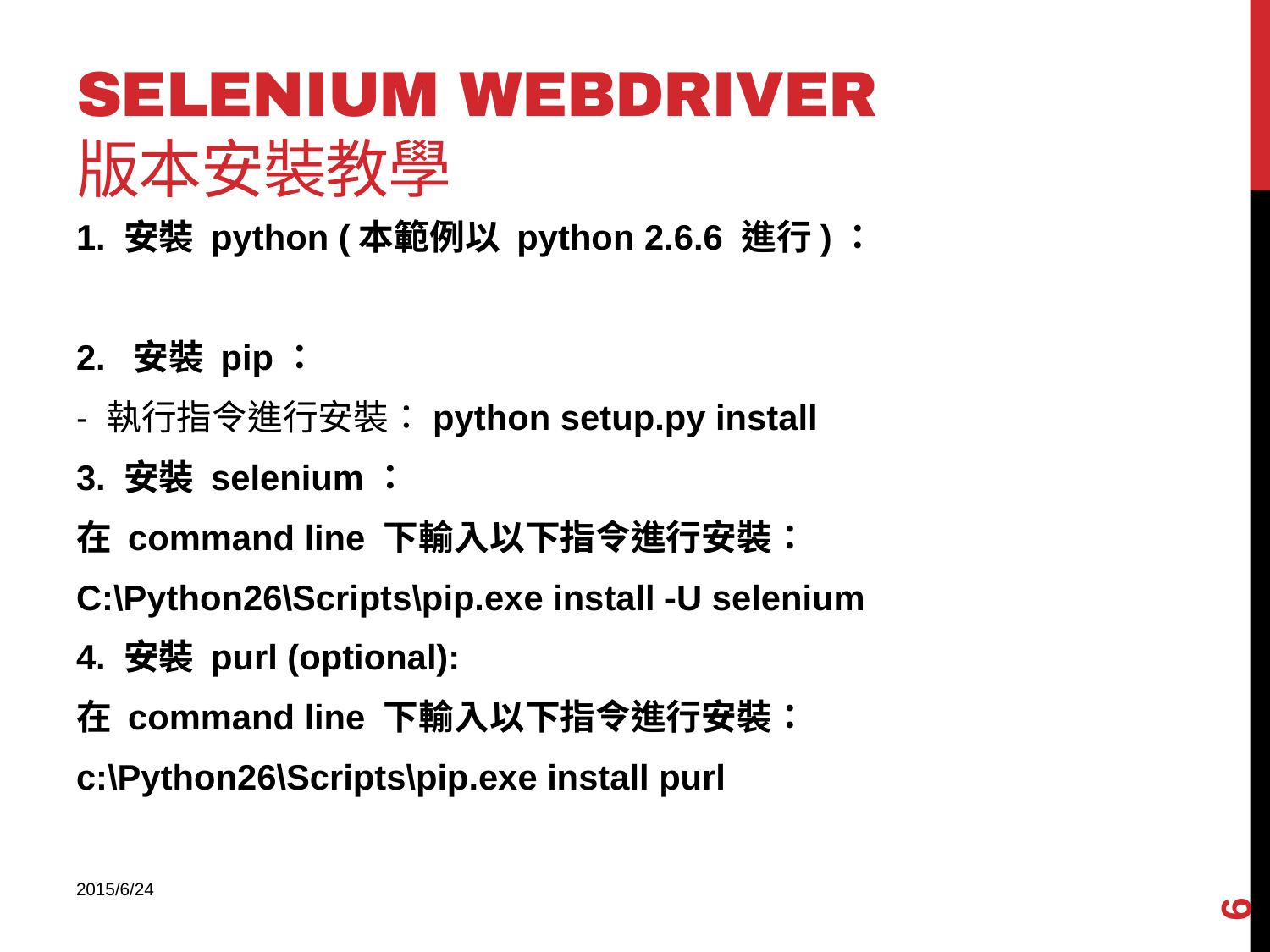

# Selenium WebDriver版本安裝教學
1. 安裝 python (本範例以 python 2.6.6 進行)：

2.  安裝 pip：
- 執行指令進行安裝：python setup.py install
3. 安裝 selenium：
在 command line 下輸入以下指令進行安裝：
C:\Python26\Scripts\pip.exe install -U selenium
4. 安裝 purl (optional):
在 command line 下輸入以下指令進行安裝：
c:\Python26\Scripts\pip.exe install purl

6
2015/6/24